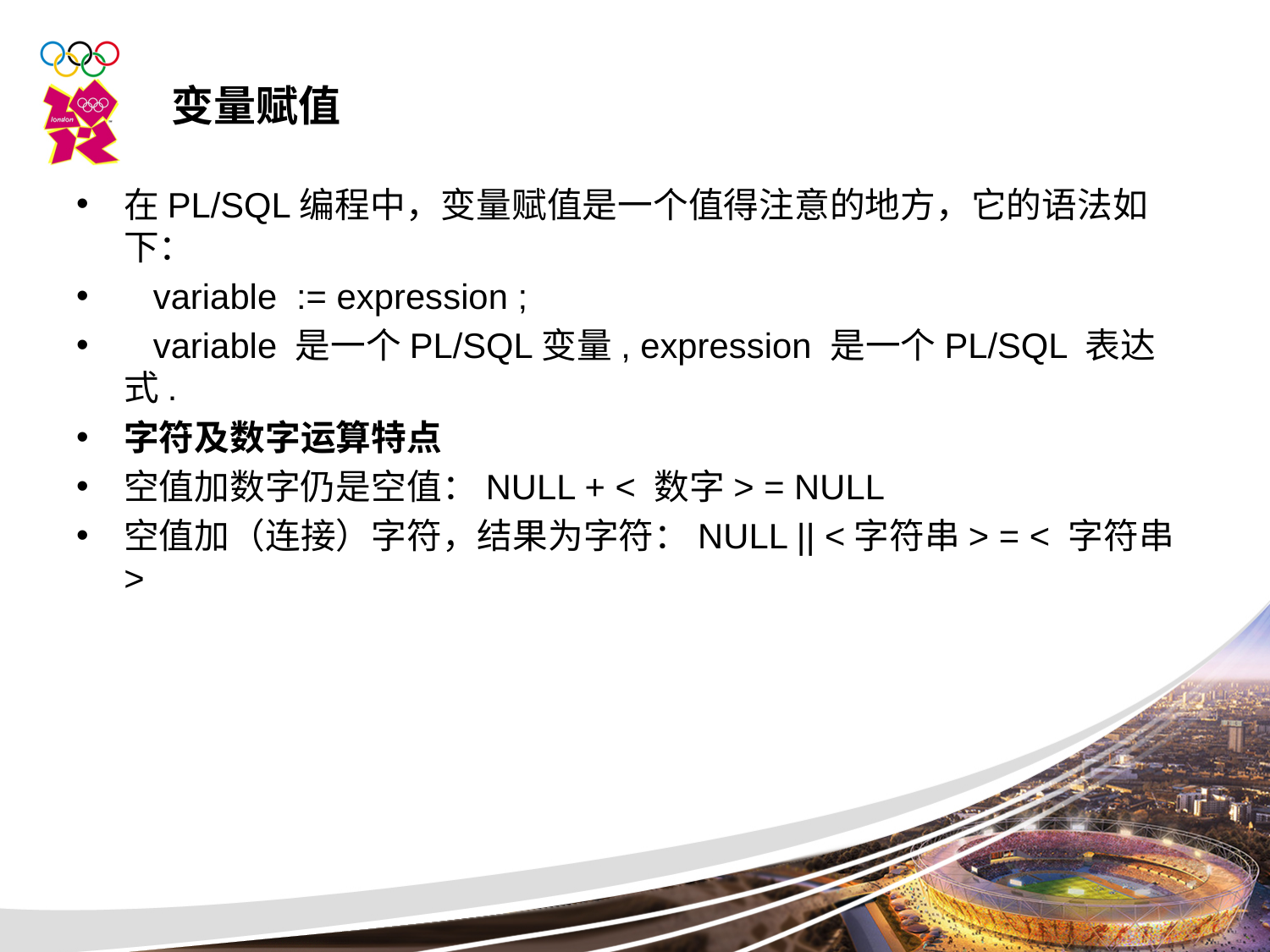

变量赋值
在PL/SQL编程中，变量赋值是一个值得注意的地方，它的语法如下：
   variable  := expression ;
   variable 是一个PL/SQL变量, expression 是一个PL/SQL 表达式.
字符及数字运算特点
空值加数字仍是空值：NULL + < 数字> = NULL
空值加（连接）字符，结果为字符：NULL || <字符串> = < 字符串>